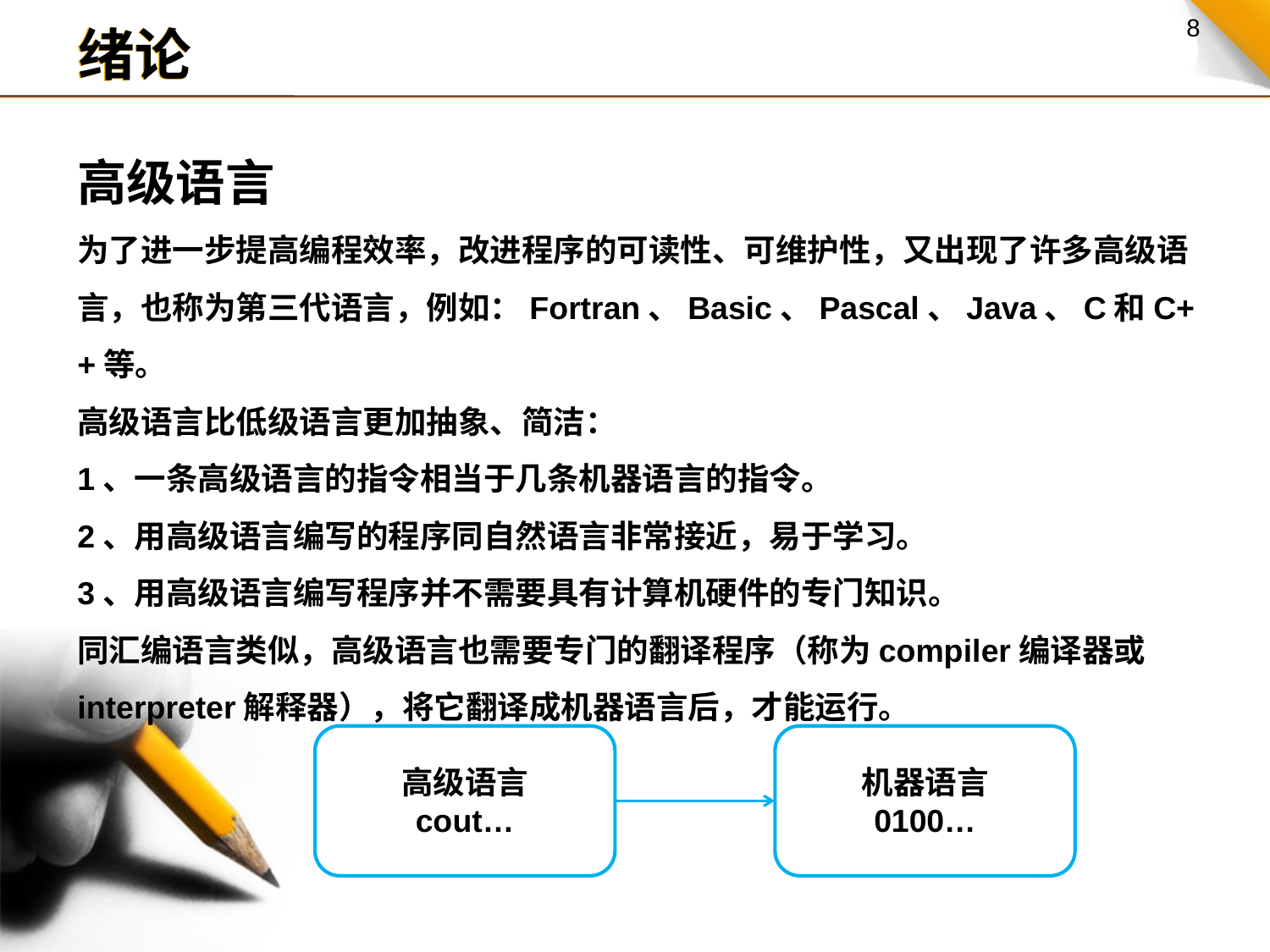

绪论
高级语言
为了进一步提高编程效率，改进程序的可读性、可维护性，又出现了许多高级语言，也称为第三代语言，例如：Fortran、Basic、Pascal、Java、C和C++等。
高级语言比低级语言更加抽象、简洁：
1、一条高级语言的指令相当于几条机器语言的指令。
2、用高级语言编写的程序同自然语言非常接近，易于学习。
3、用高级语言编写程序并不需要具有计算机硬件的专门知识。
同汇编语言类似，高级语言也需要专门的翻译程序（称为compiler编译器或interpreter解释器），将它翻译成机器语言后，才能运行。
高级语言
cout…
机器语言
0100…